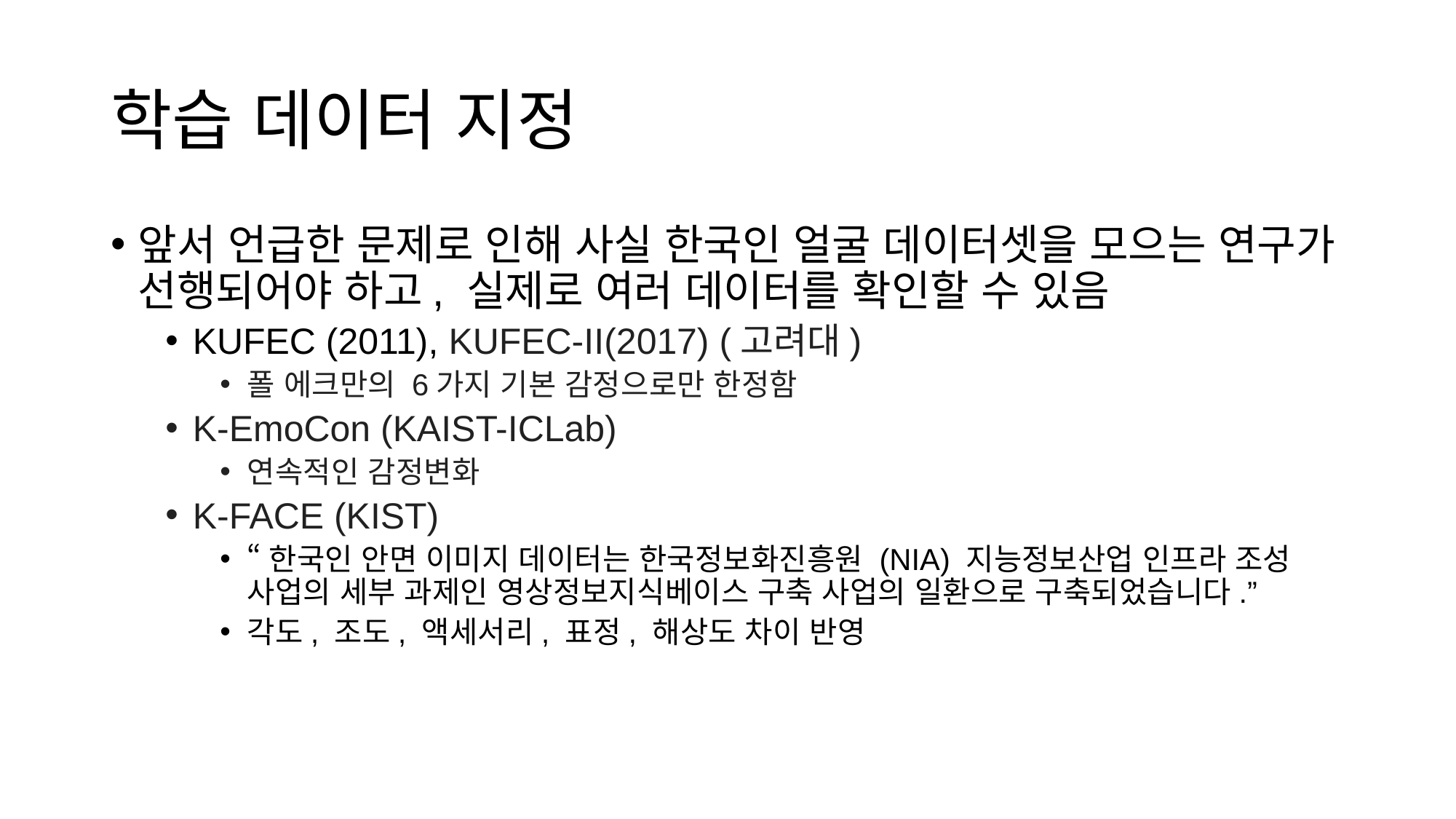

# 학습 데이터 지정
앞서 언급한 문제로 인해 사실 한국인 얼굴 데이터셋을 모으는 연구가 선행되어야 하고, 실제로 여러 데이터를 확인할 수 있음
KUFEC (2011), KUFEC-II(2017) (고려대)
폴 에크만의 6가지 기본 감정으로만 한정함
K-EmoCon (KAIST-ICLab)
연속적인 감정변화
K-FACE (KIST)
“한국인 안면 이미지 데이터는 한국정보화진흥원 (NIA) 지능정보산업 인프라 조성 사업의 세부 과제인 영상정보지식베이스 구축 사업의 일환으로 구축되었습니다.”
각도, 조도, 액세서리, 표정, 해상도 차이 반영